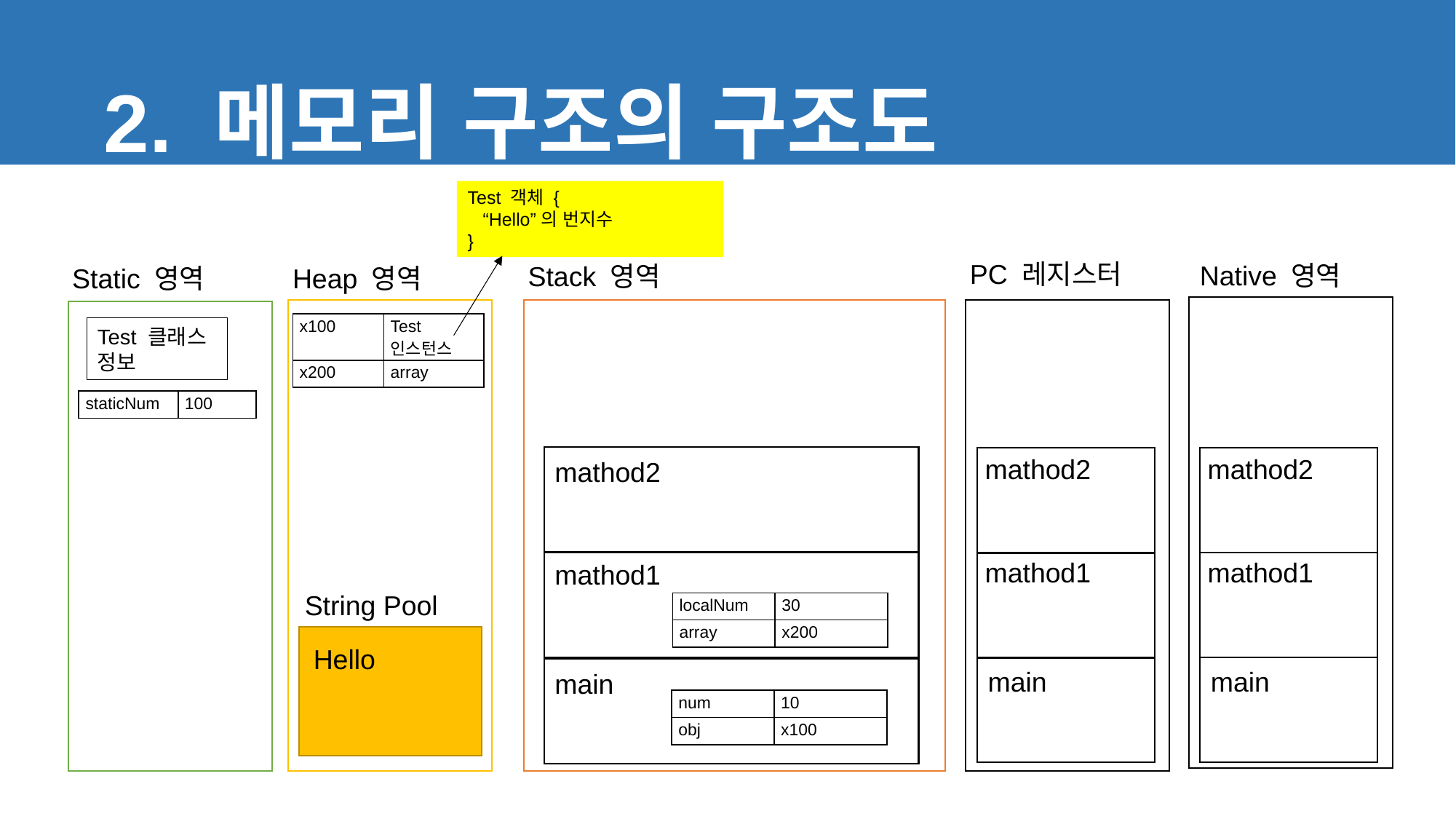

2. 메모리 구조의 구조도
Test 객체 {
   “Hello”의 번지수
}
PC 레지스터
Native 영역
Stack 영역
Static 영역
Heap 영역

| x100 | Test 인스턴스 |
| --- | --- |
| x200 | array |
Test 클래스 정보
| staticNum | 100 |
| --- | --- |
mathod2

mathod2

mathod2
mathod1
mathod1
mathod1

String Pool
| localNum | 30 |
| --- | --- |
| array | x200 |

Hello

main
main
main
| num | 10 |
| --- | --- |
| obj | x100 |